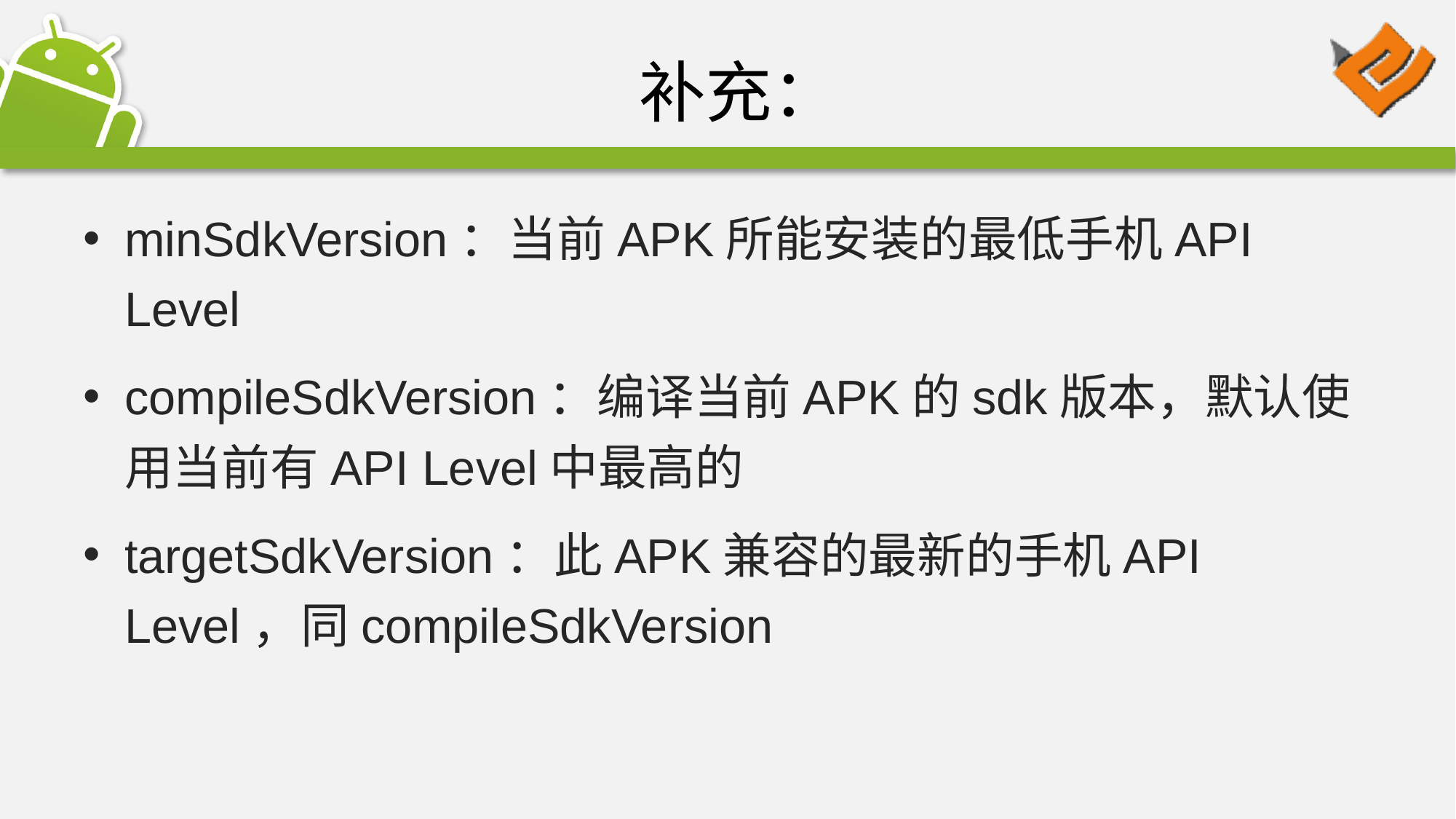

# 补充：
minSdkVersion：当前APK所能安装的最低手机API Level
compileSdkVersion：编译当前APK的sdk版本，默认使用当前有API Level中最高的
targetSdkVersion：此APK兼容的最新的手机API Level，同compileSdkVersion